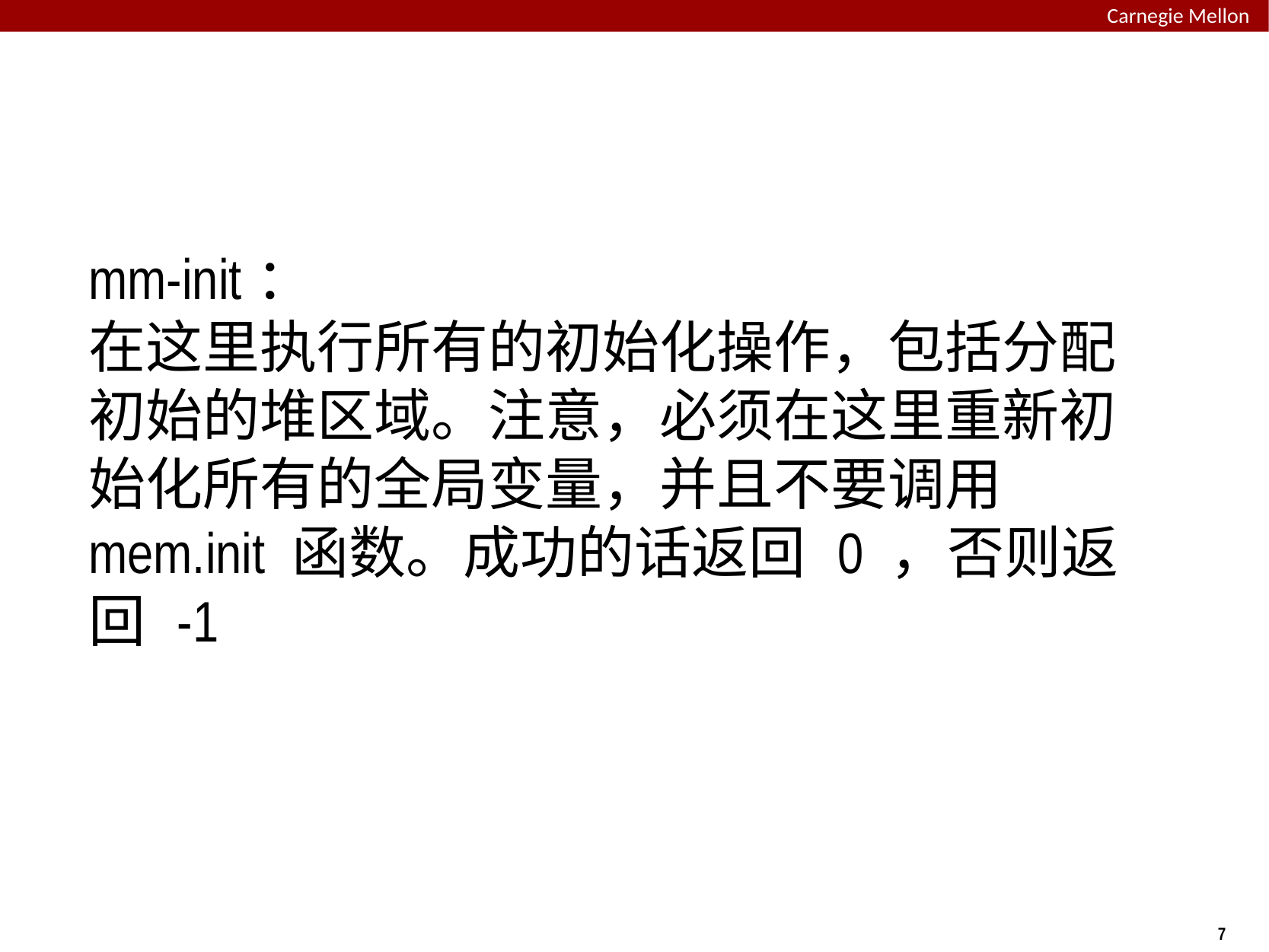

mm-init：
在这里执行所有的初始化操作，包括分配初始的堆区域。注意，必须在这里重新初始化所有的全局变量，并且不要调用 mem.init 函数。成功的话返回 0 ，否则返回 -1